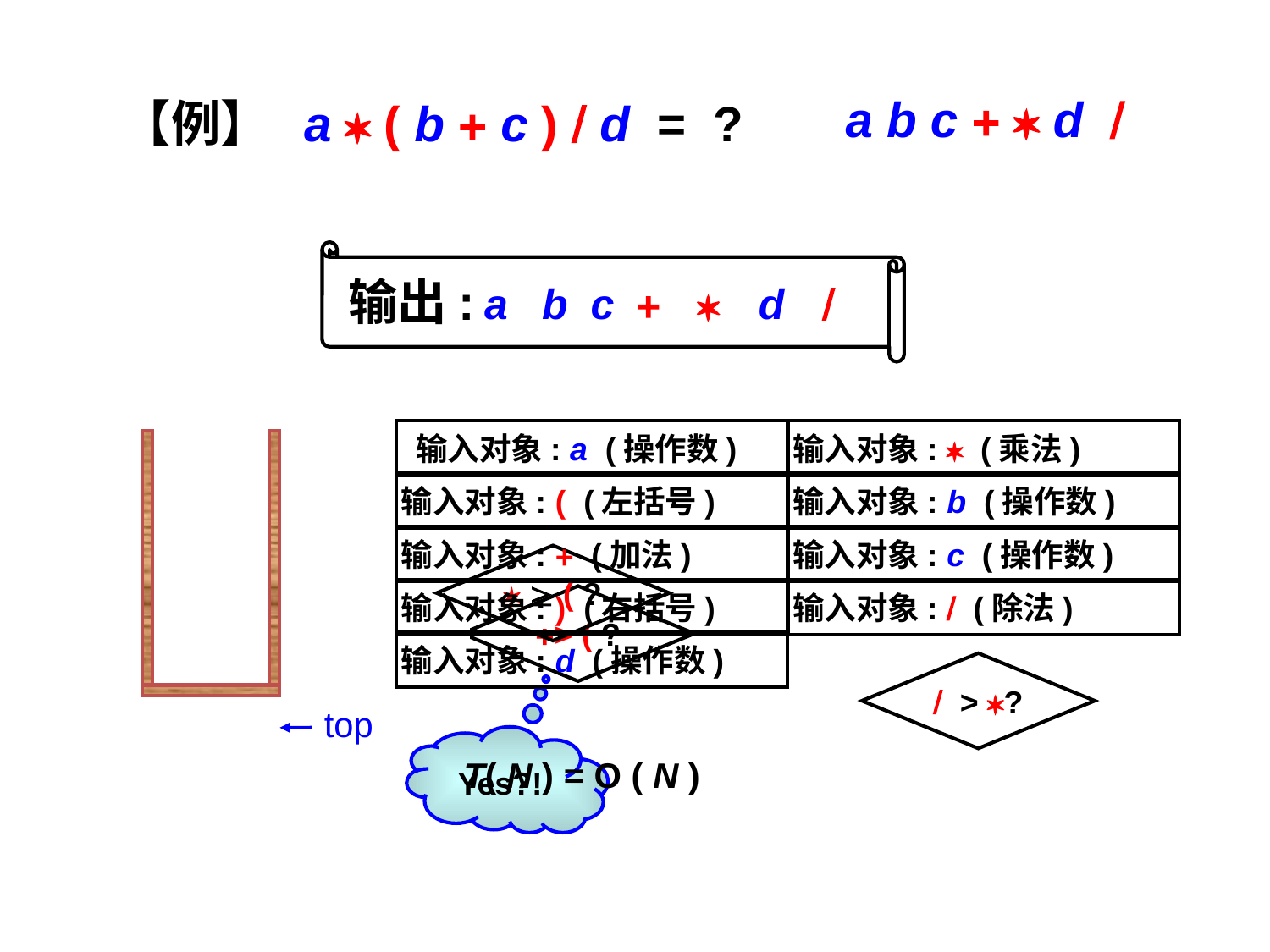

【例】  a ∗ ( b + c ) / d  =  ?
 a b c + ∗ d  /

输出:
a
b
c
+
∗
d
/
 输入对象: a  (操作数)
输入对象: ∗  (乘法)

输入对象: (  (左括号)
输入对象: b  (操作数)

+
top

输入对象: +  (加法)
输入对象: c  (操作数)
∗ ≥ ( ?

(
top

top

输入对象: )  (右括号)
输入对象: /  (除法)
+> ( ?

∗

/
top

top

top

输入对象: d  (操作数)
/  > ∗?

top

top

top

Yes?!
T( N ) = O ( N )